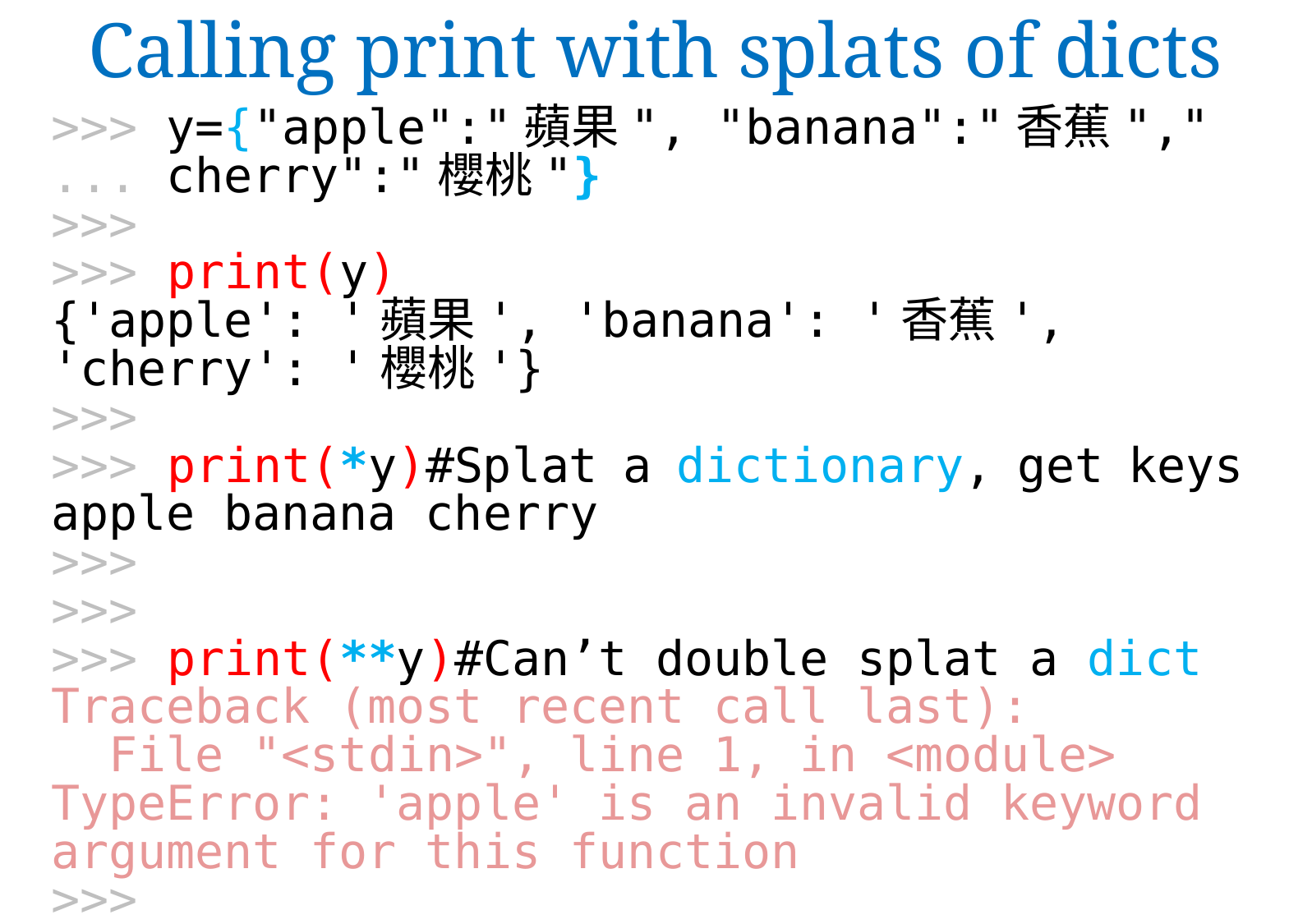

Calling print with splats of dicts
>>> y={"apple":"蘋果", "banana":"香蕉","
... cherry":"櫻桃"}
>>>
>>> print(y)
{'apple': '蘋果', 'banana': '香蕉', 'cherry': '櫻桃'}
>>>
>>> print(*y)#Splat a dictionary, get keys
apple banana cherry
>>>
>>>
>>> print(**y)#Can’t double splat a dict
Traceback (most recent call last):
  File "<stdin>", line 1, in <module>
TypeError: 'apple' is an invalid keyword argument for this function
>>>